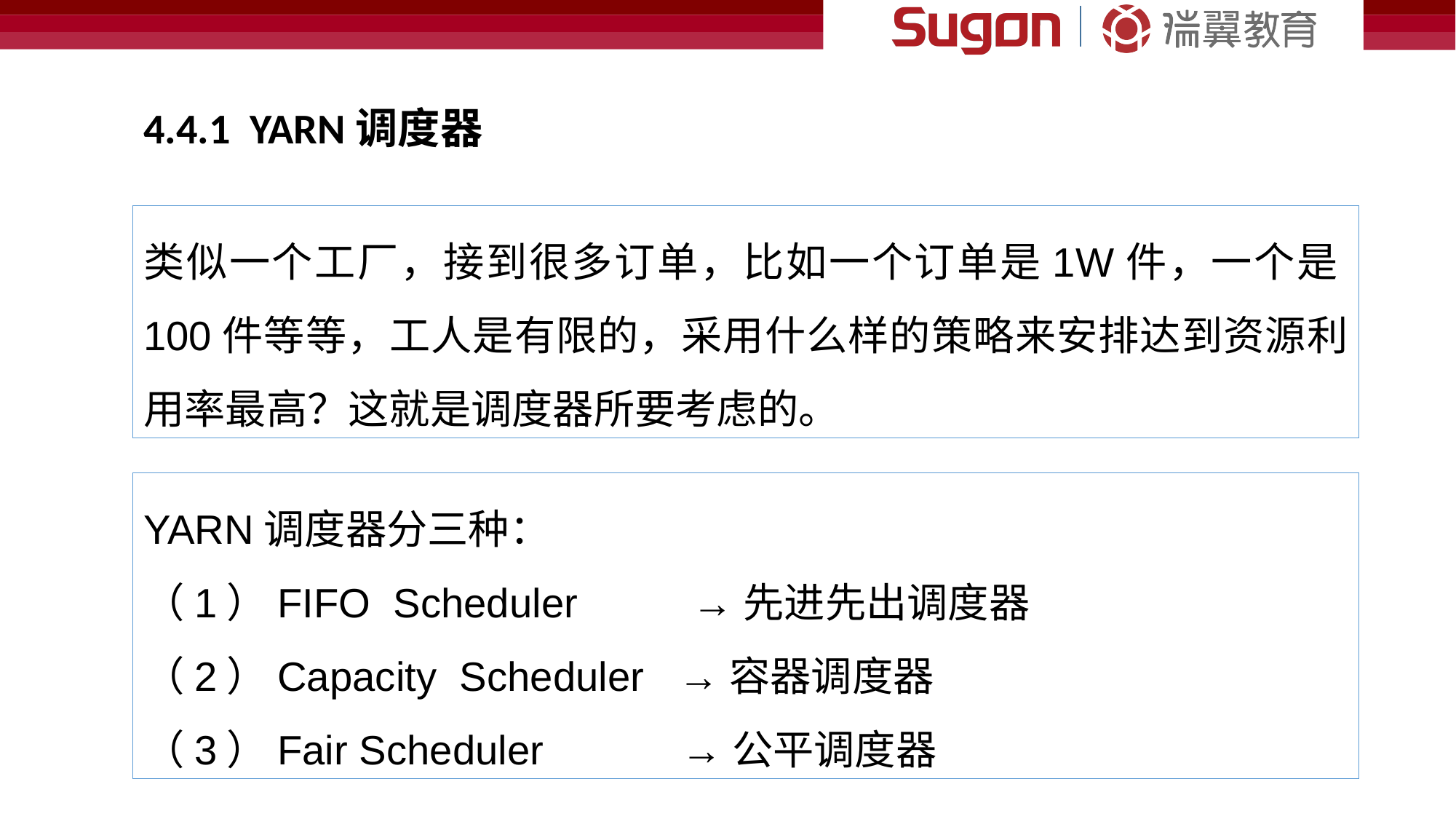

4.4.1  YARN调度器
类似一个工厂，接到很多订单，比如一个订单是1W件，一个是100件等等，工人是有限的，采用什么样的策略来安排达到资源利用率最高？这就是调度器所要考虑的。
YARN调度器分三种：
（1）FIFO  Scheduler          →先进先出调度器
（2）Capacity  Scheduler   →容器调度器
（3）Fair Scheduler            →公平调度器